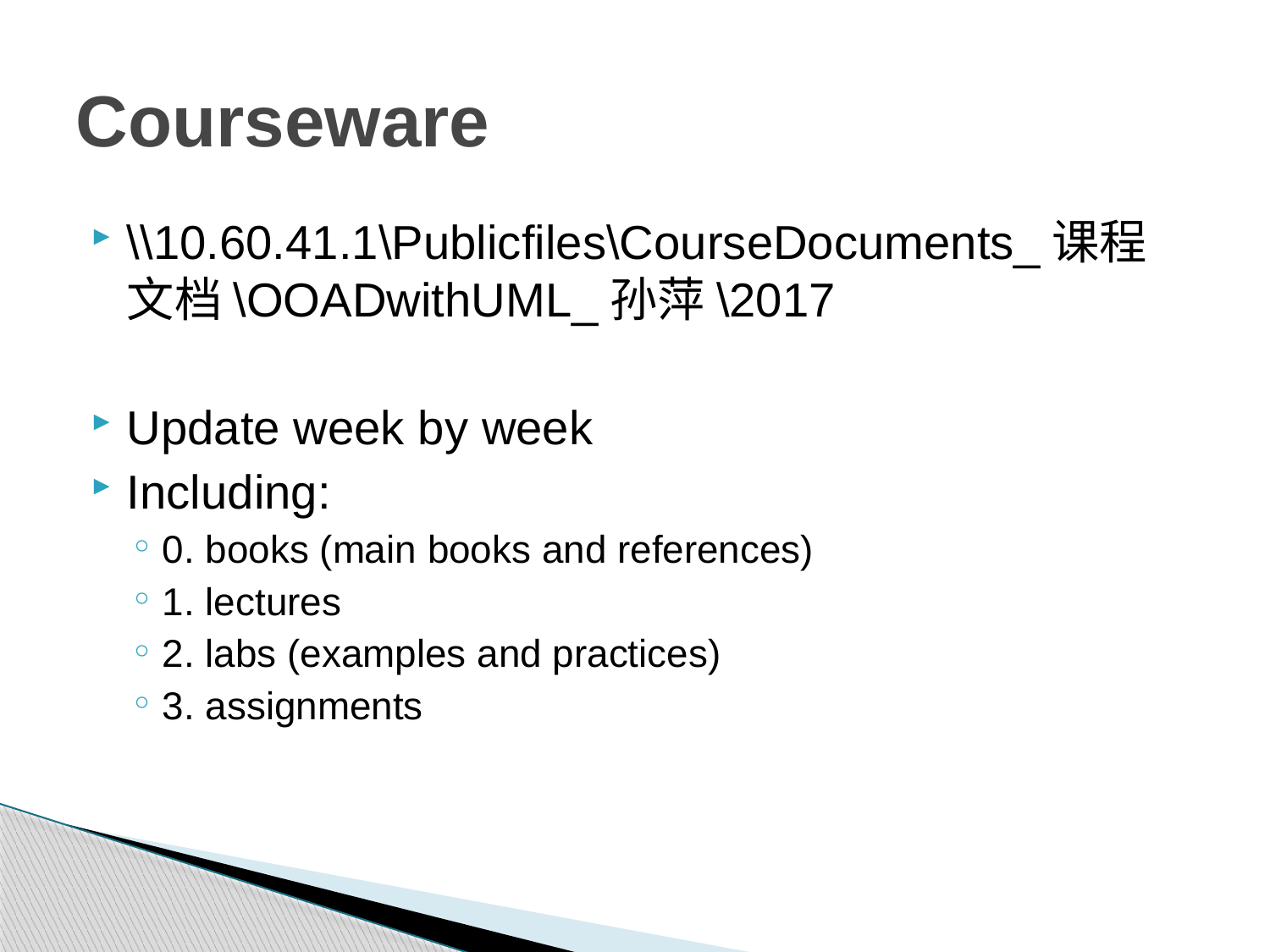

# Courseware
\\10.60.41.1\Publicfiles\CourseDocuments_课程文档\OOADwithUML_孙萍\2017

Update week by week
Including:
0. books (main books and references)
1. lectures
2. labs (examples and practices)
3. assignments